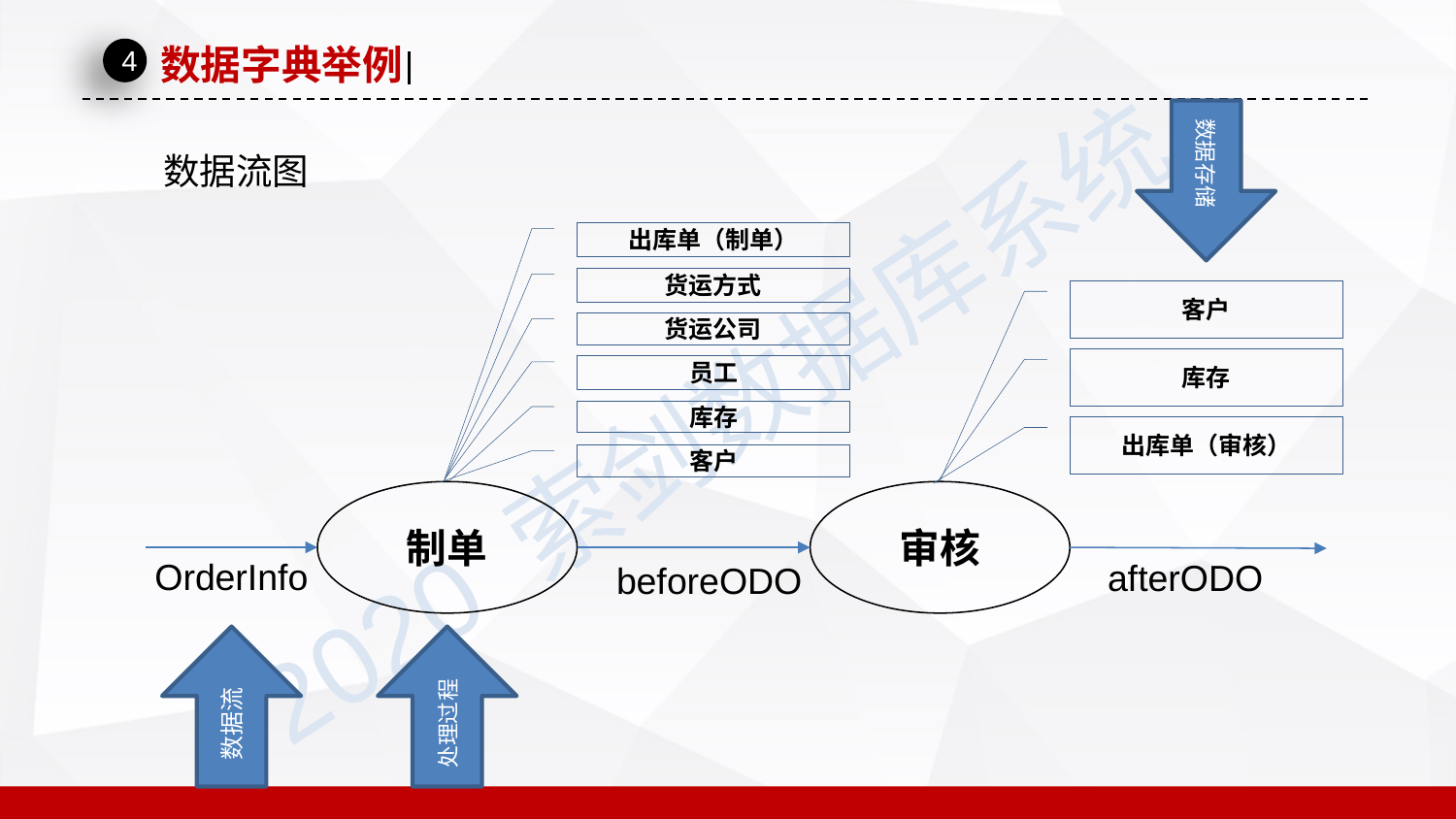

数据字典举例
4

数据存储
数据流图
出库单（制单）
货运方式
客户
货运公司
库存
员工
库存
出库单（审核）
客户
制单
审核
OrderInfo
afterODO
beforeODO
数据流
处理过程